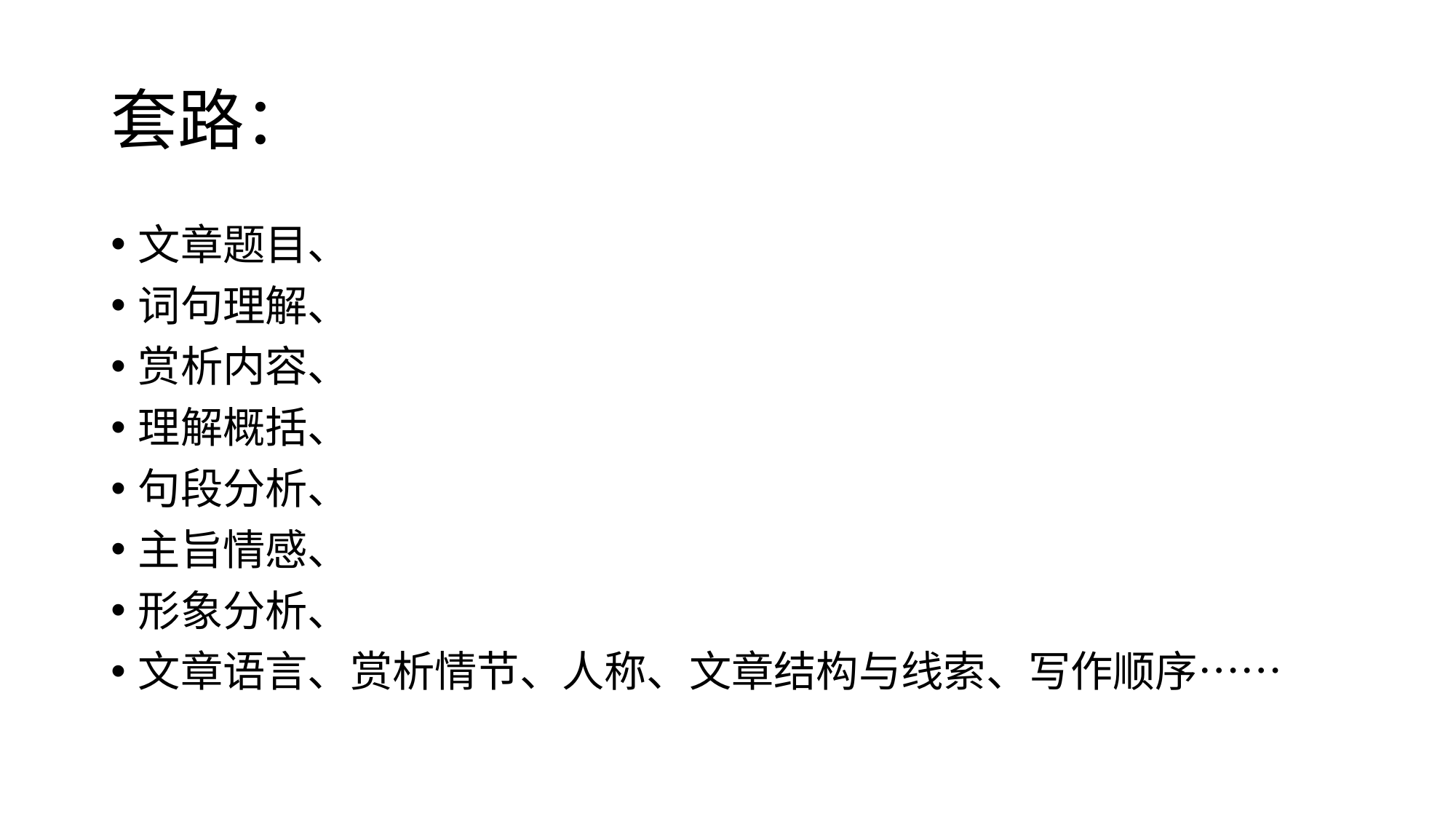

# 套路：
文章题目、
词句理解、
赏析内容、
理解概括、
句段分析、
主旨情感、
形象分析、
文章语言、赏析情节、人称、文章结构与线索、写作顺序……